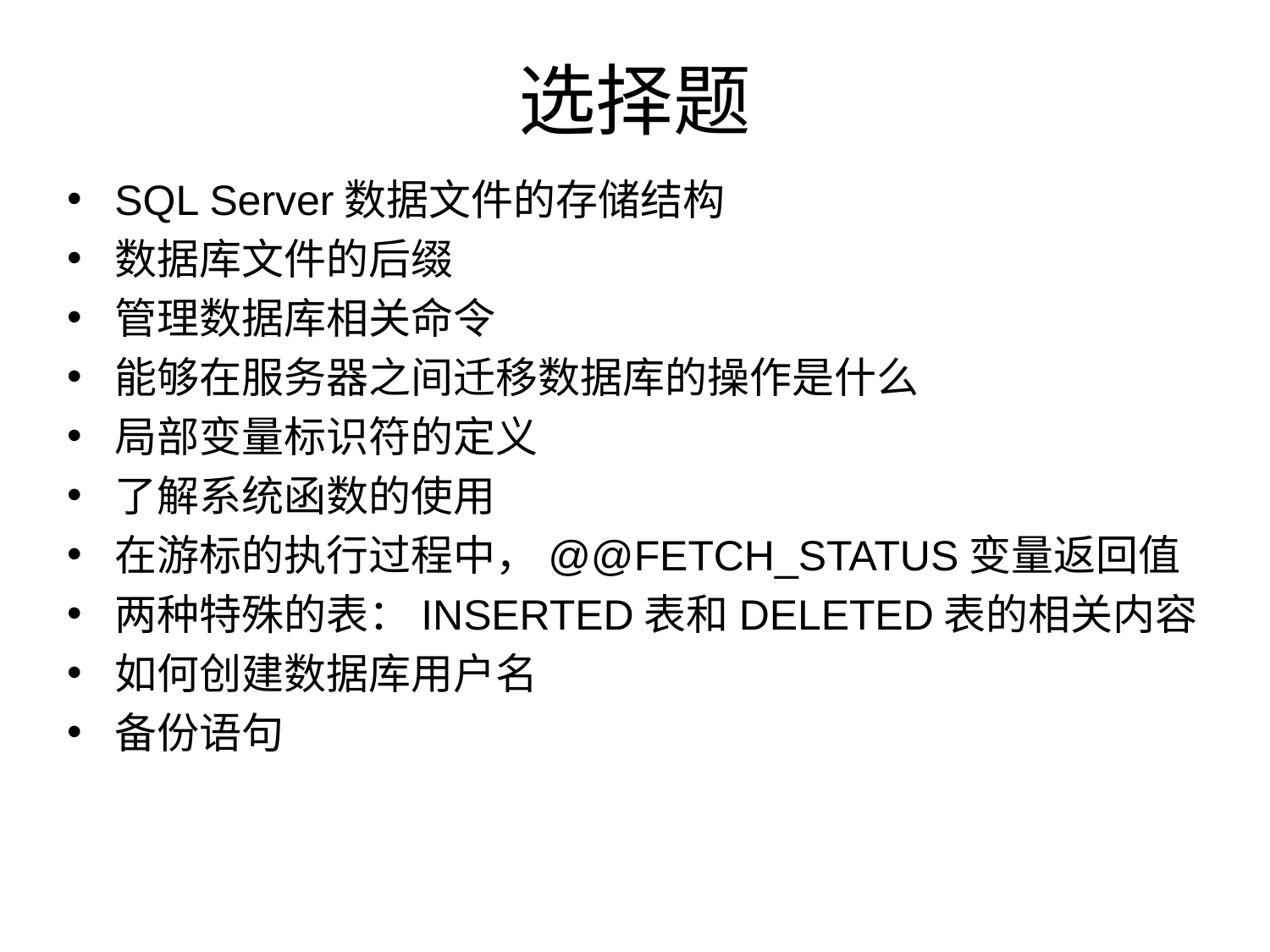

# 选择题
SQL Server数据文件的存储结构
数据库文件的后缀
管理数据库相关命令
能够在服务器之间迁移数据库的操作是什么
局部变量标识符的定义
了解系统函数的使用
在游标的执行过程中，@@FETCH_STATUS变量返回值
两种特殊的表：INSERTED表和DELETED表的相关内容
如何创建数据库用户名
备份语句